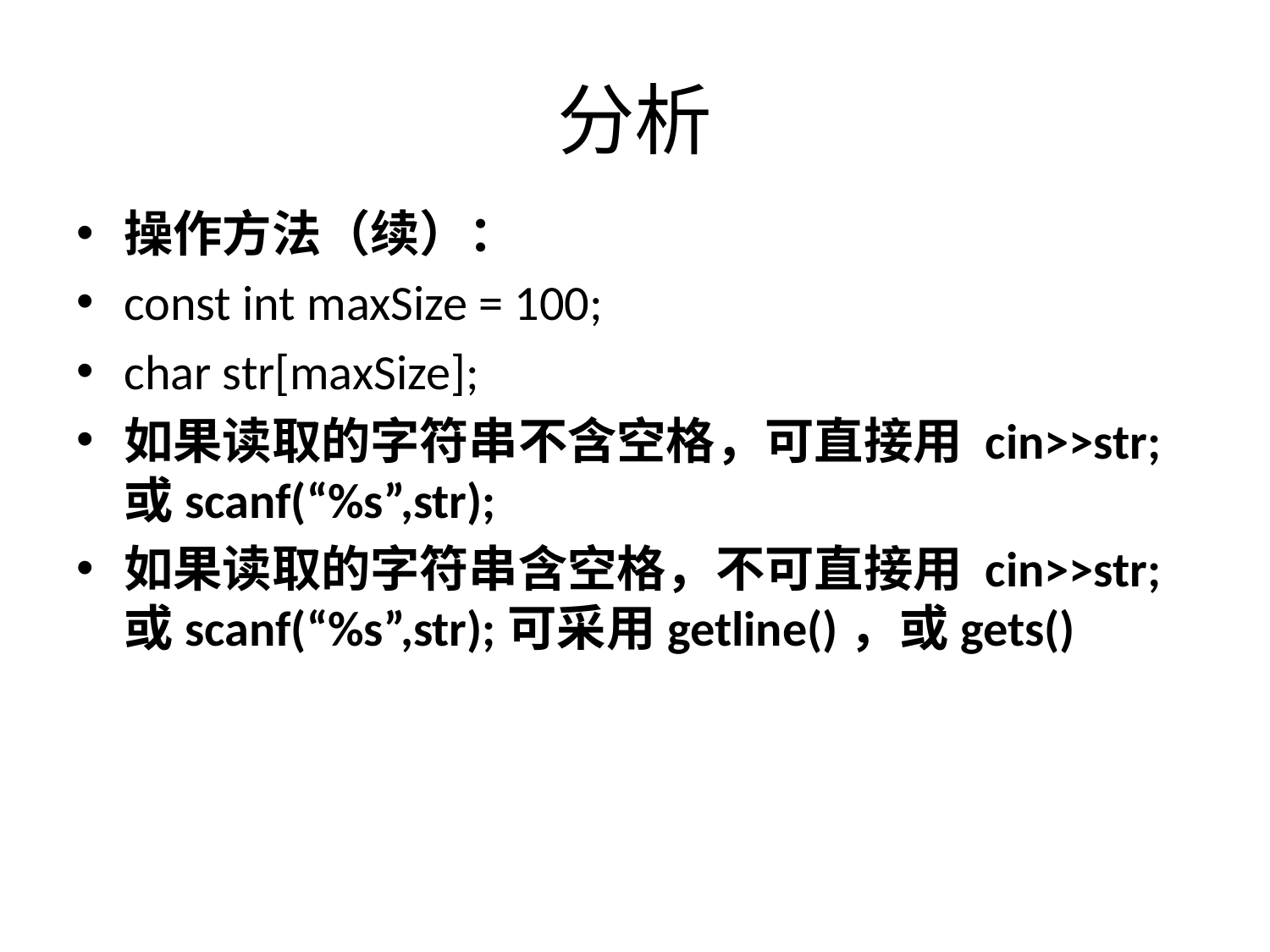

# 分析
操作方法（续）：
const int maxSize = 100;
char str[maxSize];
如果读取的字符串不含空格，可直接用 cin>>str;或scanf(“%s”,str);
如果读取的字符串含空格，不可直接用 cin>>str;或scanf(“%s”,str);可采用getline()，或gets()